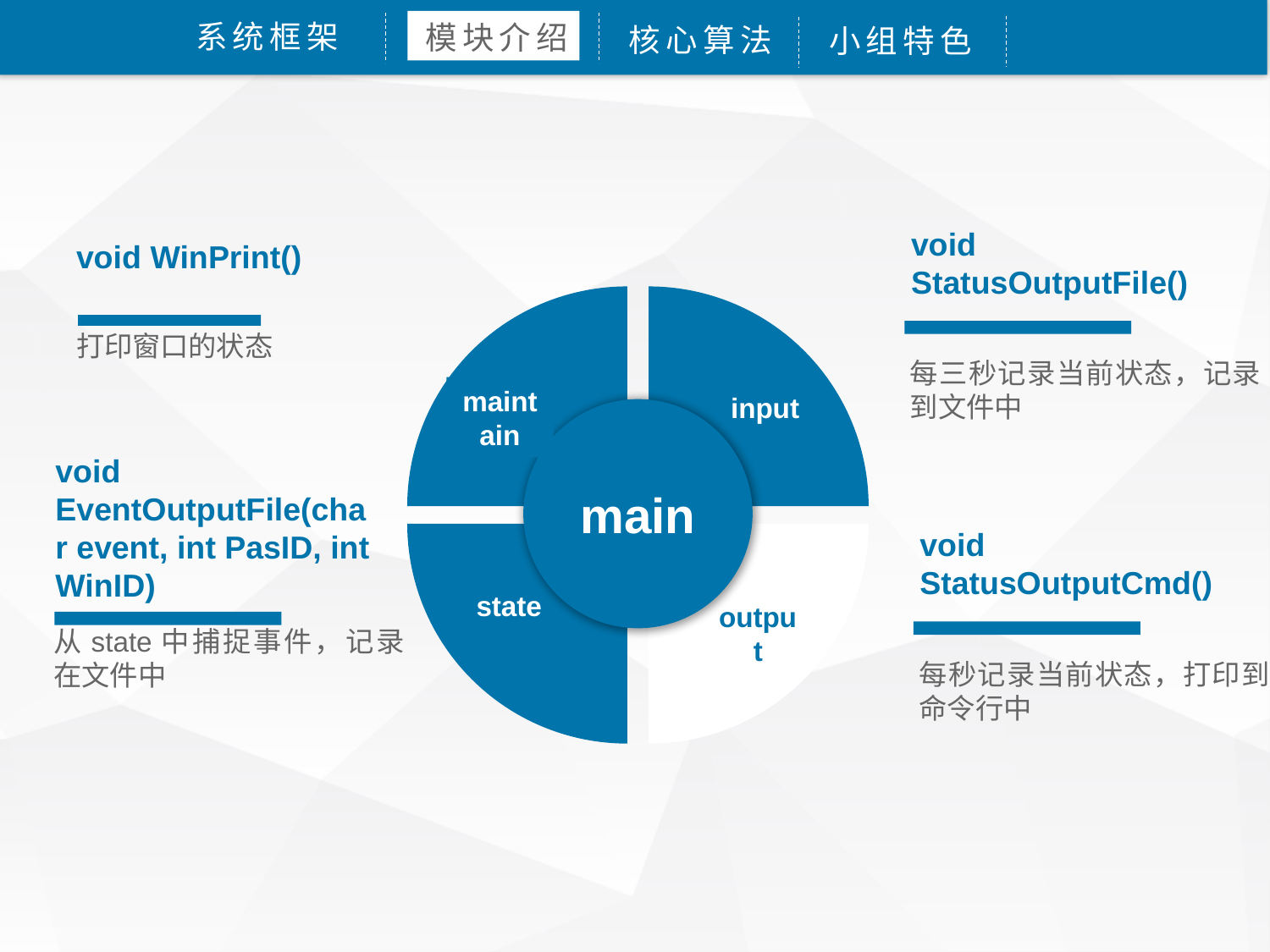

系统框架

模块介绍
核心算法
小组特色
void StatusOutputFile()

每三秒记录当前状态，记录到文件中
void WinPrint()

打印窗口的状态

maintain
main
input
void EventOutputFile(char event, int PasID, int WinID)

从state中捕捉事件，记录在文件中
void StatusOutputCmd()

每秒记录当前状态，打印到命令行中
state
output